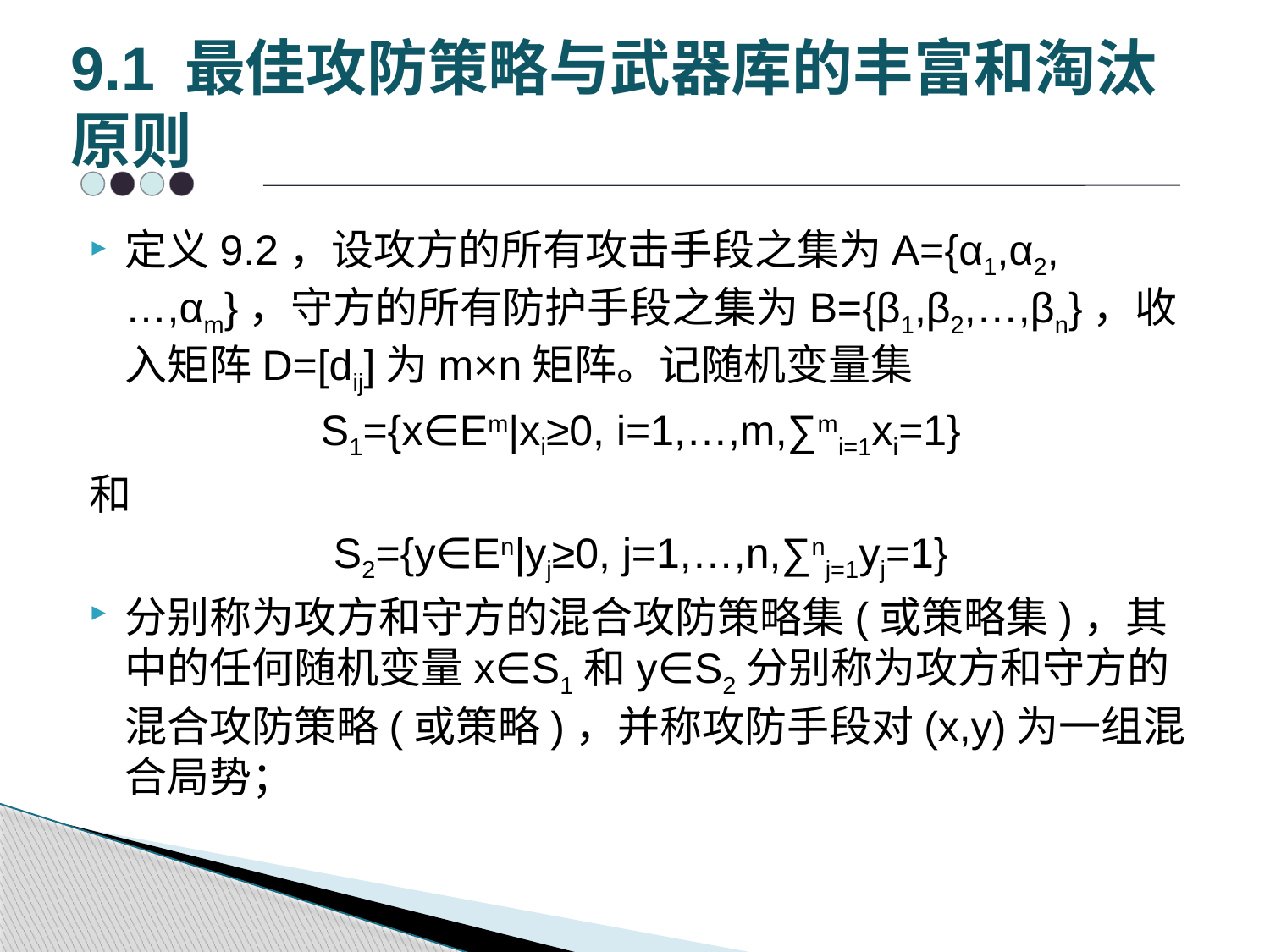

# 9.1 最佳攻防策略与武器库的丰富和淘汰原则

定义9.2，设攻方的所有攻击手段之集为A={α1,α2,…,αm}，守方的所有防护手段之集为B={β1,β2,…,βn}，收入矩阵D=[dij]为m×n矩阵。记随机变量集
S1={x∈Em|xi≥0, i=1,…,m,∑mi=1xi=1}
和
S2={y∈En|yj≥0, j=1,…,n,∑nj=1yj=1}
分别称为攻方和守方的混合攻防策略集(或策略集)，其中的任何随机变量x∈S1和y∈S2分别称为攻方和守方的混合攻防策略(或策略)，并称攻防手段对(x,y)为一组混合局势；